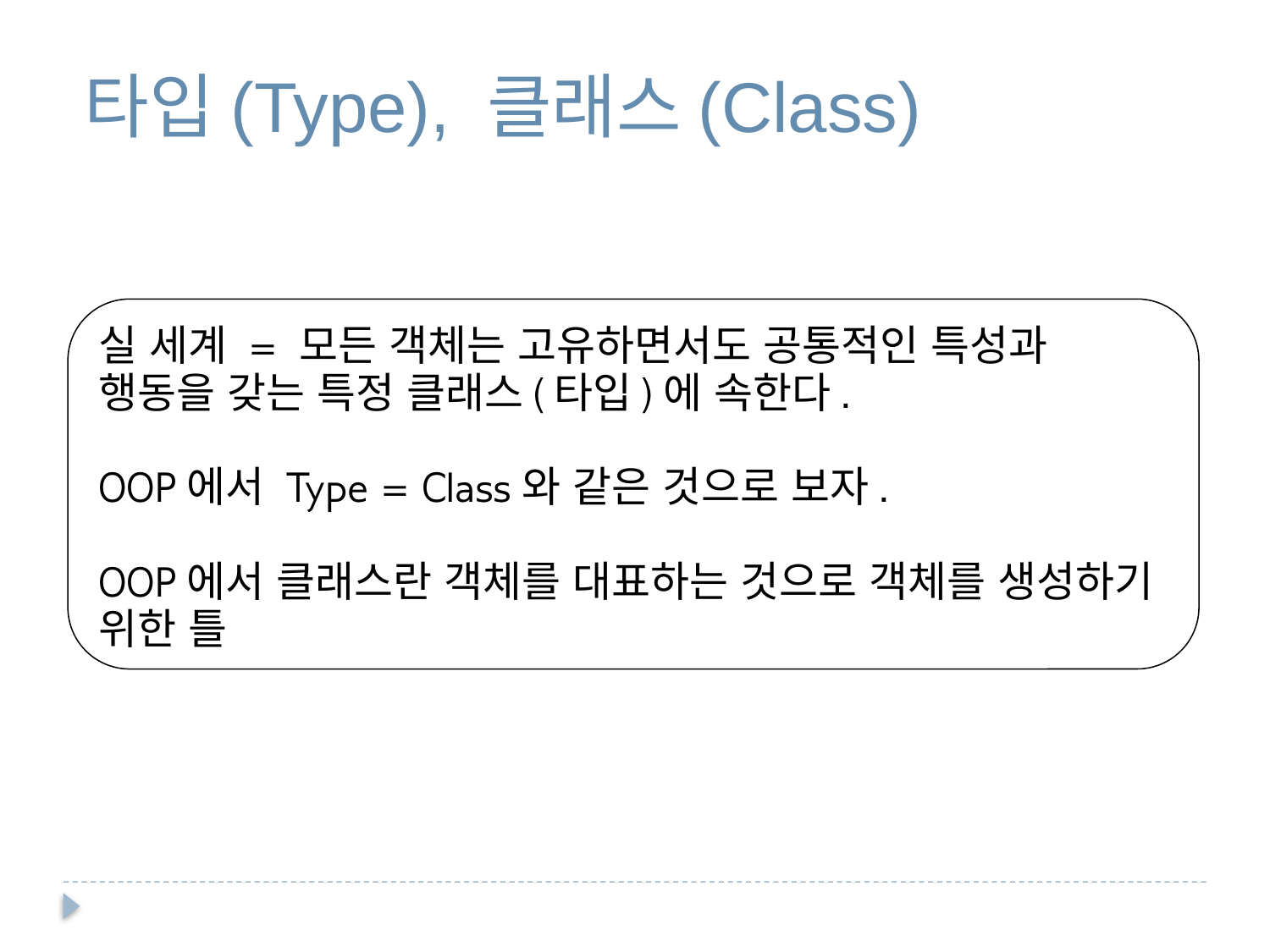

타입(Type), 클래스(Class)
실 세계 = 모든 객체는 고유하면서도 공통적인 특성과 행동을 갖는 특정 클래스(타입)에 속한다.

OOP에서 Type = Class와 같은 것으로 보자.

OOP에서 클래스란 객체를 대표하는 것으로 객체를 생성하기 위한 틀